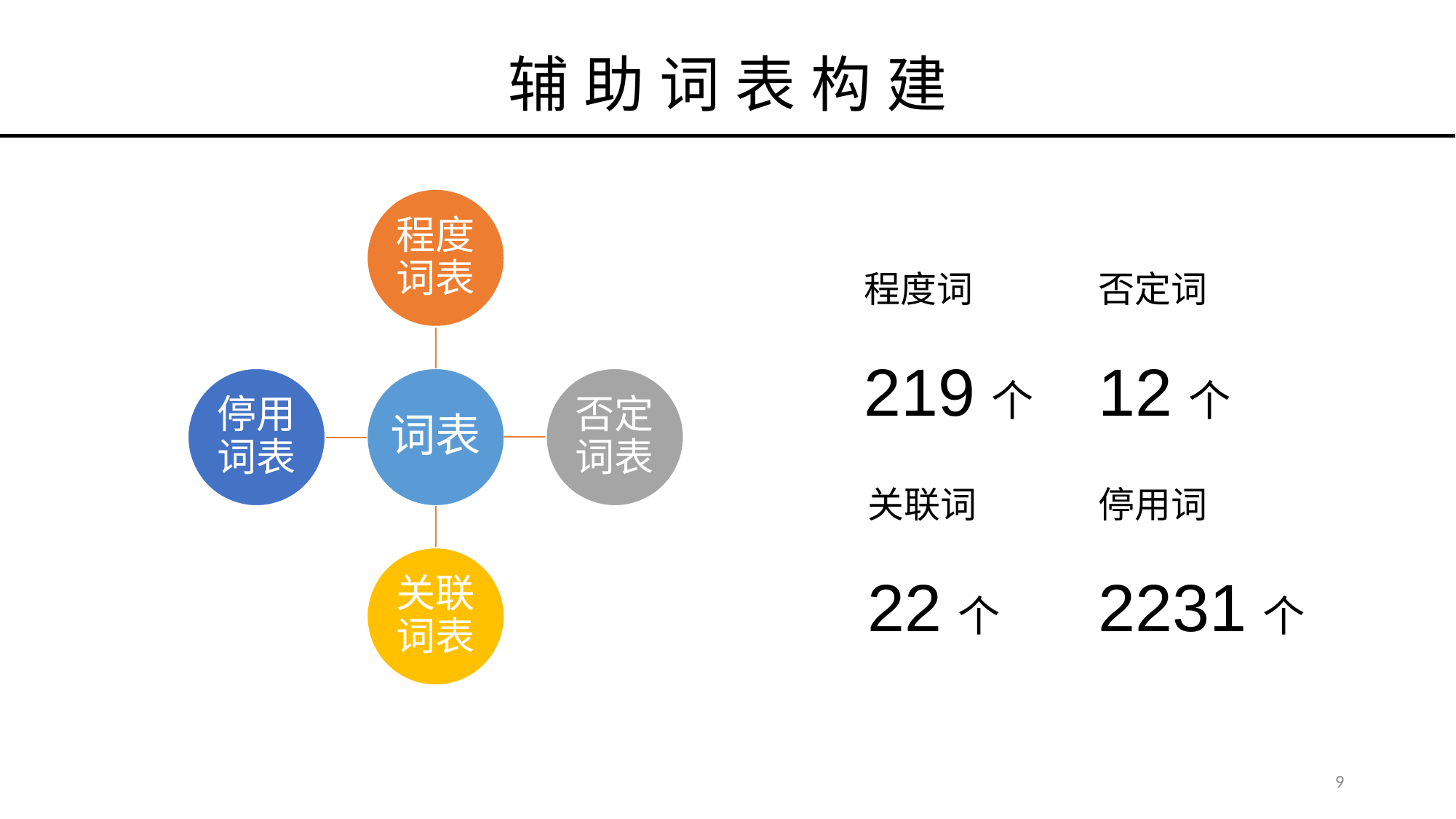

辅助词表构建
词表

程度词表

否定词表

关联词表

停用词表
程度词
219个
否定词
12个
停用词
2231个
关联词
22个
9